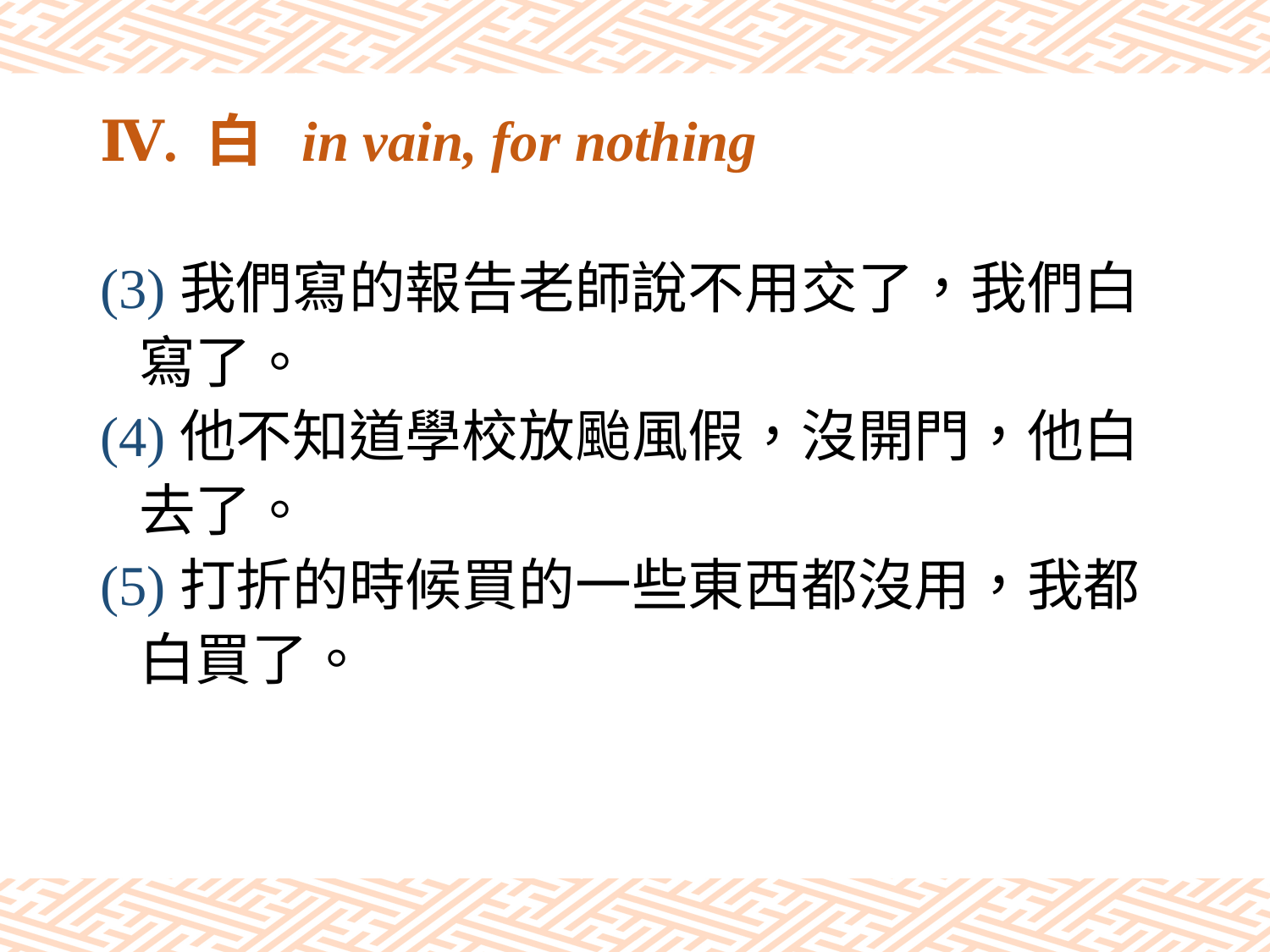

# Ⅳ. 白  in vain, for nothing
(3)我們寫的報告老師說不用交了，我們白
  寫了。
(4)他不知道學校放颱風假，沒開門，他白
  去了。
(5)打折的時候買的一些東西都沒用，我都
  白買了。